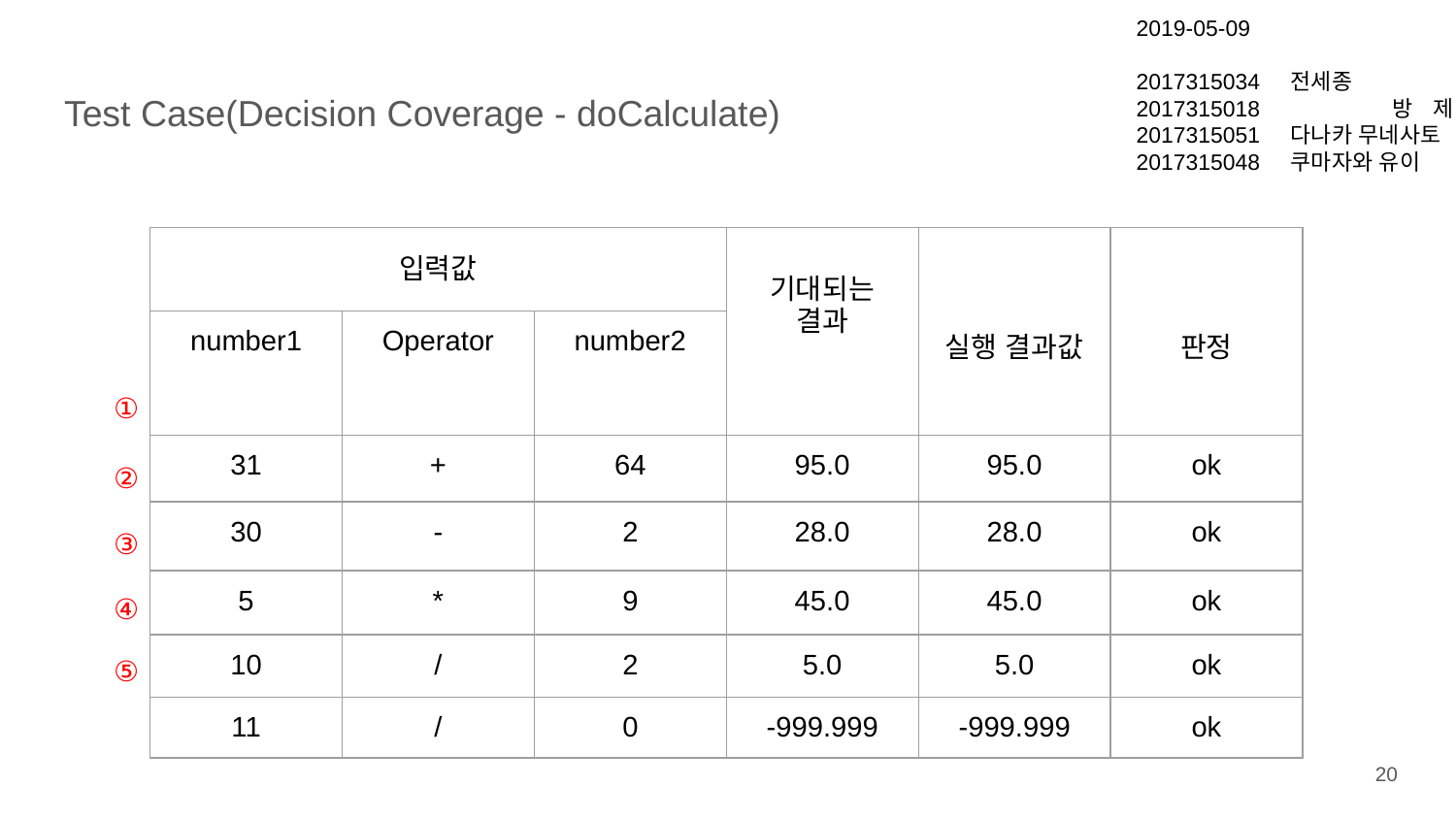

2019-05-09

2017315034    전세종
2017315018    방제호
2017315051    다나카 무네사토
2017315048    쿠마자와 유이
# Test Case(Decision Coverage - doCalculate)
| 입력값 |  |  | 기대되는 결과 | 실행 결과값 | 판정 |
| --- | --- | --- | --- | --- | --- |
| number1 | Operator | number2 |  |  |  |
| 31 | + | 64 | 95.0 | 95.0 | ok |
| 30 | - | 2 | 28.0 | 28.0 | ok |
| 5 | \* | 9 | 45.0 | 45.0 | ok |
| 10 | / | 2 | 5.0 | 5.0 | ok |
| 11 | / | 0 | -999.999 | -999.999 | ok |
①
②
③
④
⑤
20